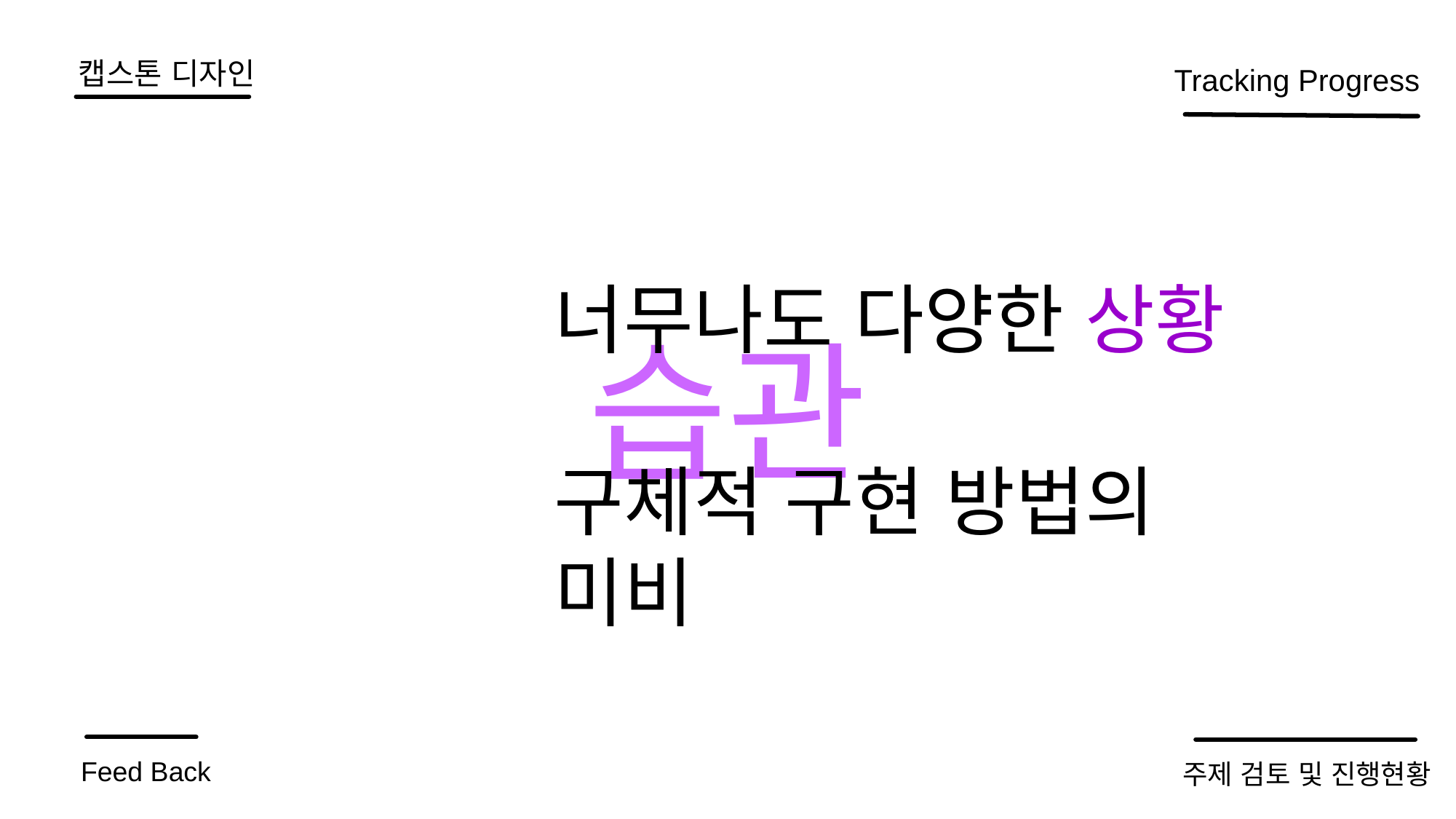

# 캡스톤 디자인
Tracking Progress
너무나도 다양한 상황

구체적 구현 방법의 미비
습관
Feed Back
주제 검토 및 진행현황